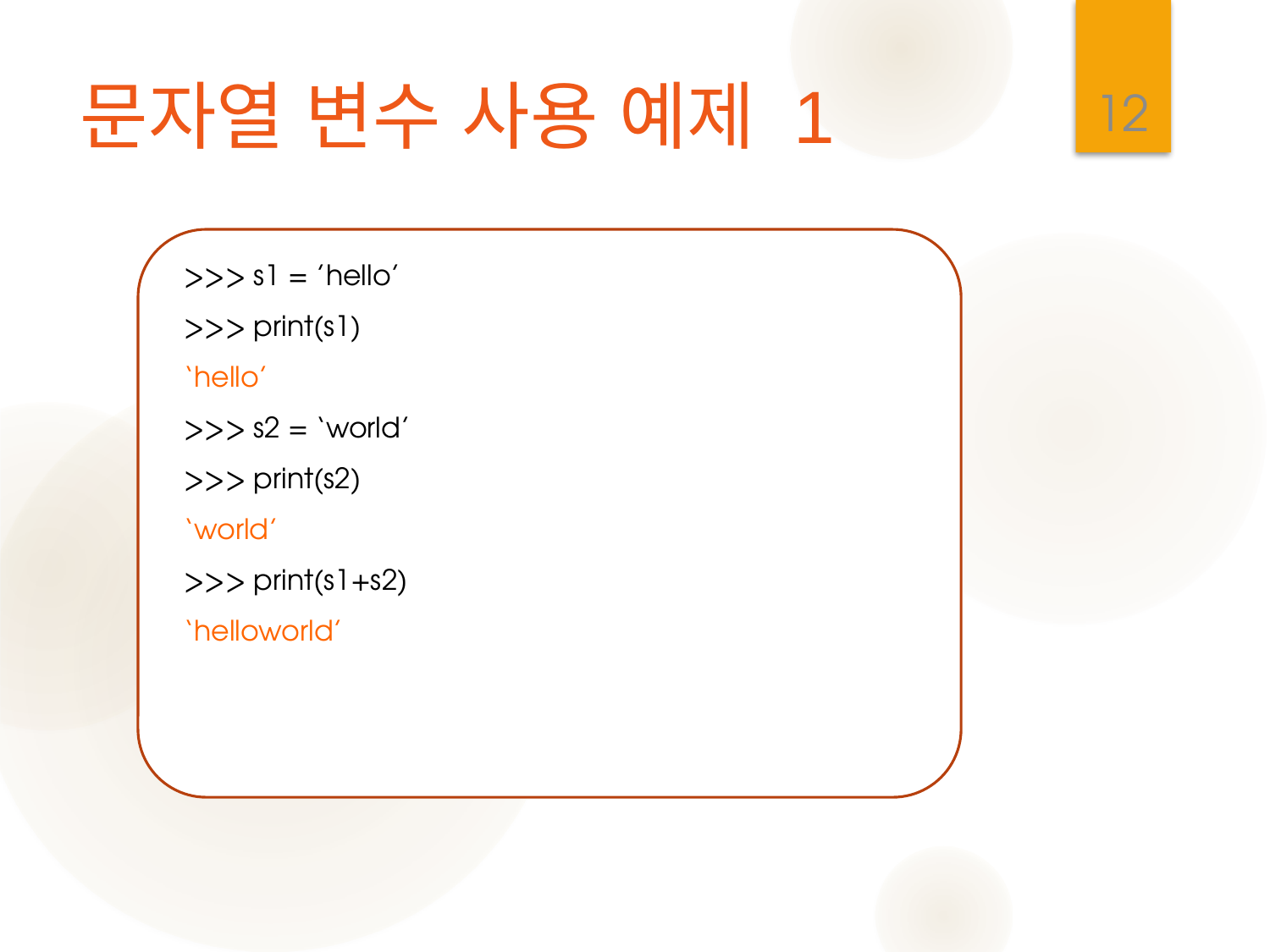

12
# 문자열 변수 사용 예제 1

>>> s1 = ’hello’
>>> print(s1)
‘hello’
>>> s2 = ‘world’
>>> print(s2)
‘world’
>>> print(s1+s2)
‘helloworld’